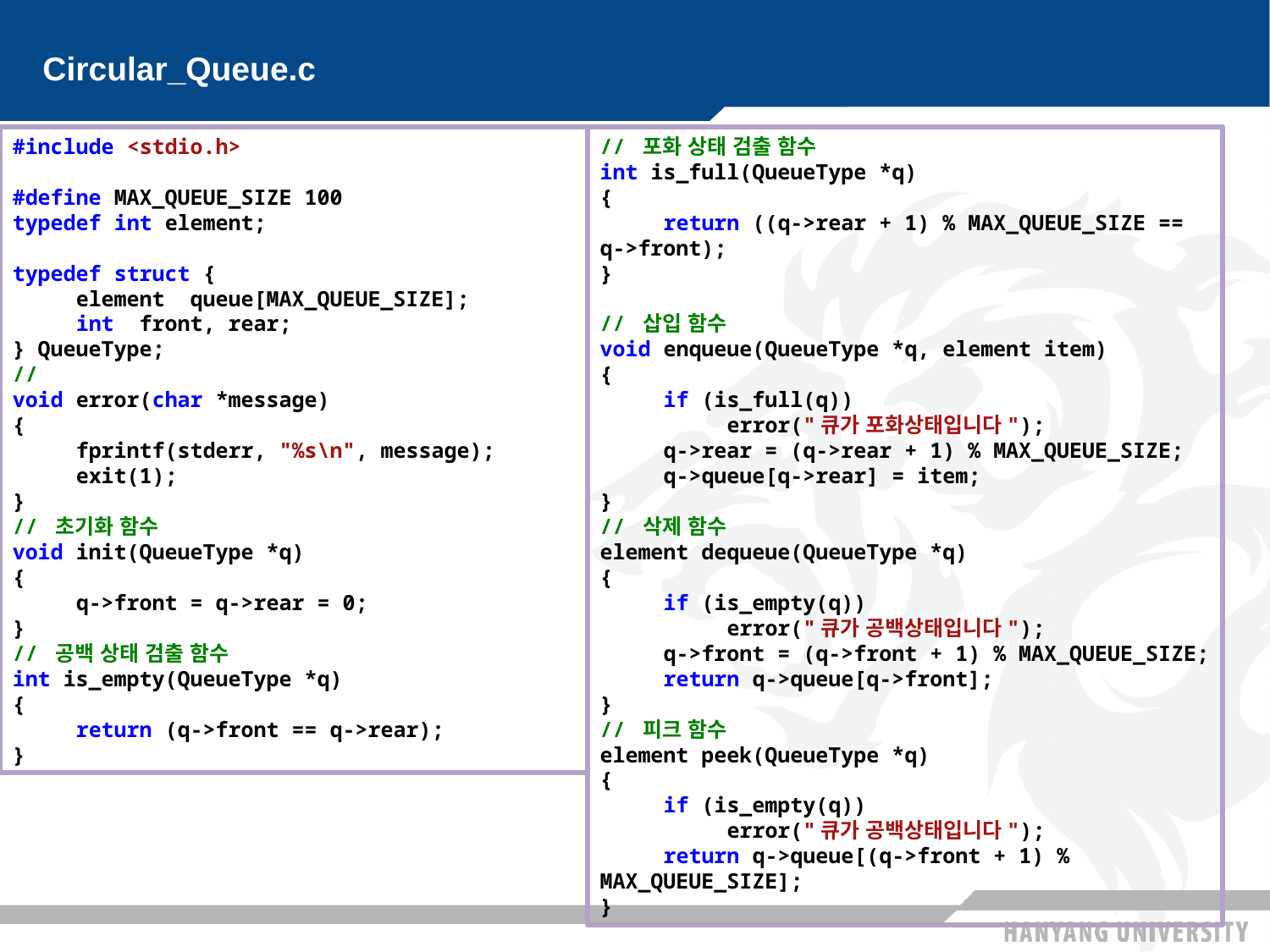

# Circular_Queue.c
#include <stdio.h>

#define MAX_QUEUE_SIZE 100
typedef int element;

typedef struct {
     element  queue[MAX_QUEUE_SIZE];
     int  front, rear;
} QueueType;
//
void error(char *message)
{
     fprintf(stderr, "%s\n", message);
     exit(1);
}
// 초기화 함수
void init(QueueType *q)
{
     q->front = q->rear = 0;
}
// 공백 상태 검출 함수
int is_empty(QueueType *q)
{
     return (q->front == q->rear);
}
// 포화 상태 검출 함수
int is_full(QueueType *q)
{
     return ((q->rear + 1) % MAX_QUEUE_SIZE == q->front);
}

// 삽입 함수
void enqueue(QueueType *q, element item)
{
     if (is_full(q))
          error("큐가 포화상태입니다");
     q->rear = (q->rear + 1) % MAX_QUEUE_SIZE;
     q->queue[q->rear] = item;
}
// 삭제 함수
element dequeue(QueueType *q)
{
     if (is_empty(q))
          error("큐가 공백상태입니다");
     q->front = (q->front + 1) % MAX_QUEUE_SIZE;
     return q->queue[q->front];
}
// 피크 함수
element peek(QueueType *q)
{
     if (is_empty(q))
          error("큐가 공백상태입니다");
     return q->queue[(q->front + 1) % MAX_QUEUE_SIZE];
}